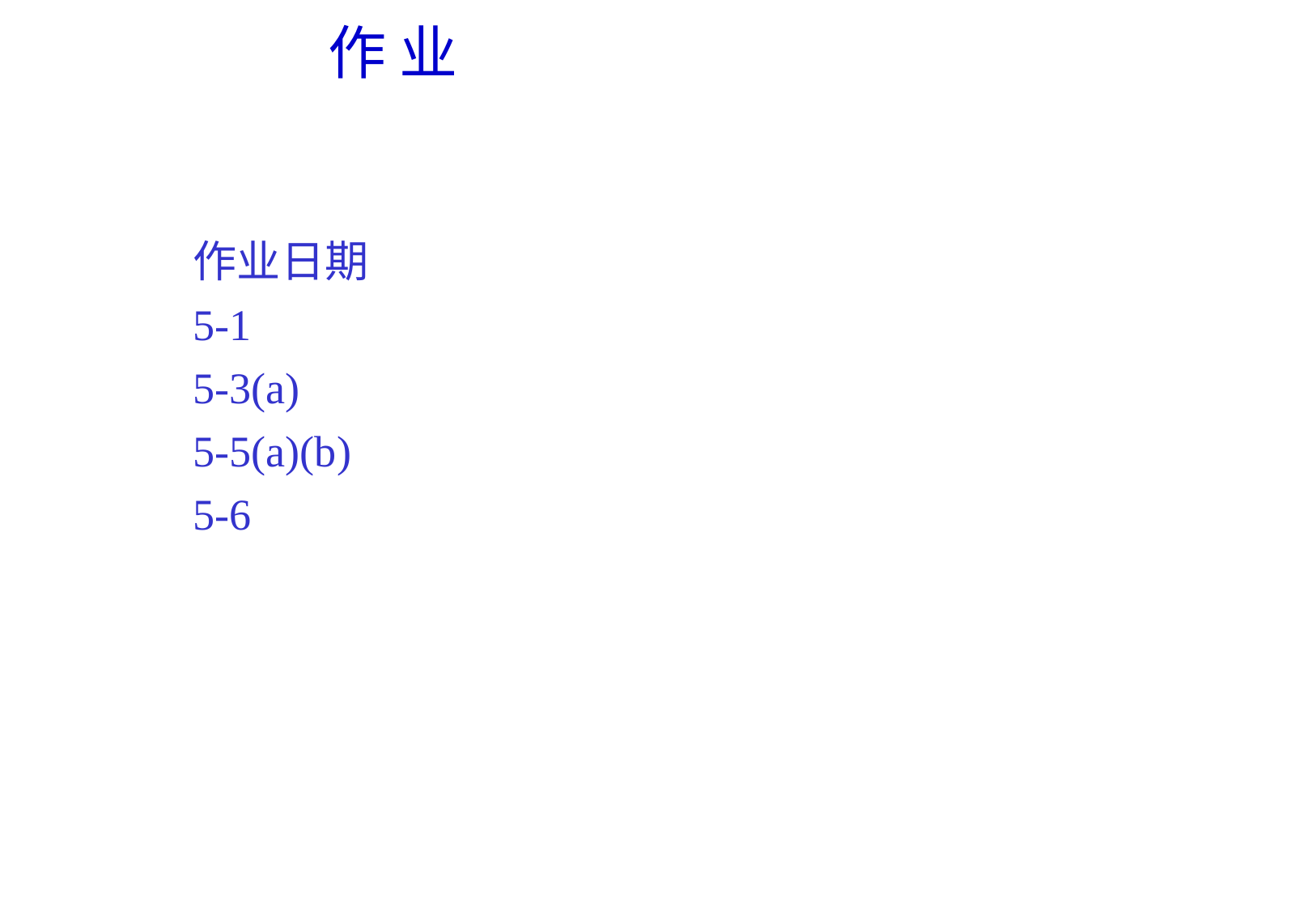

作 业
作业日期
5-1
5-3(a)
5-5(a)(b)
5-6